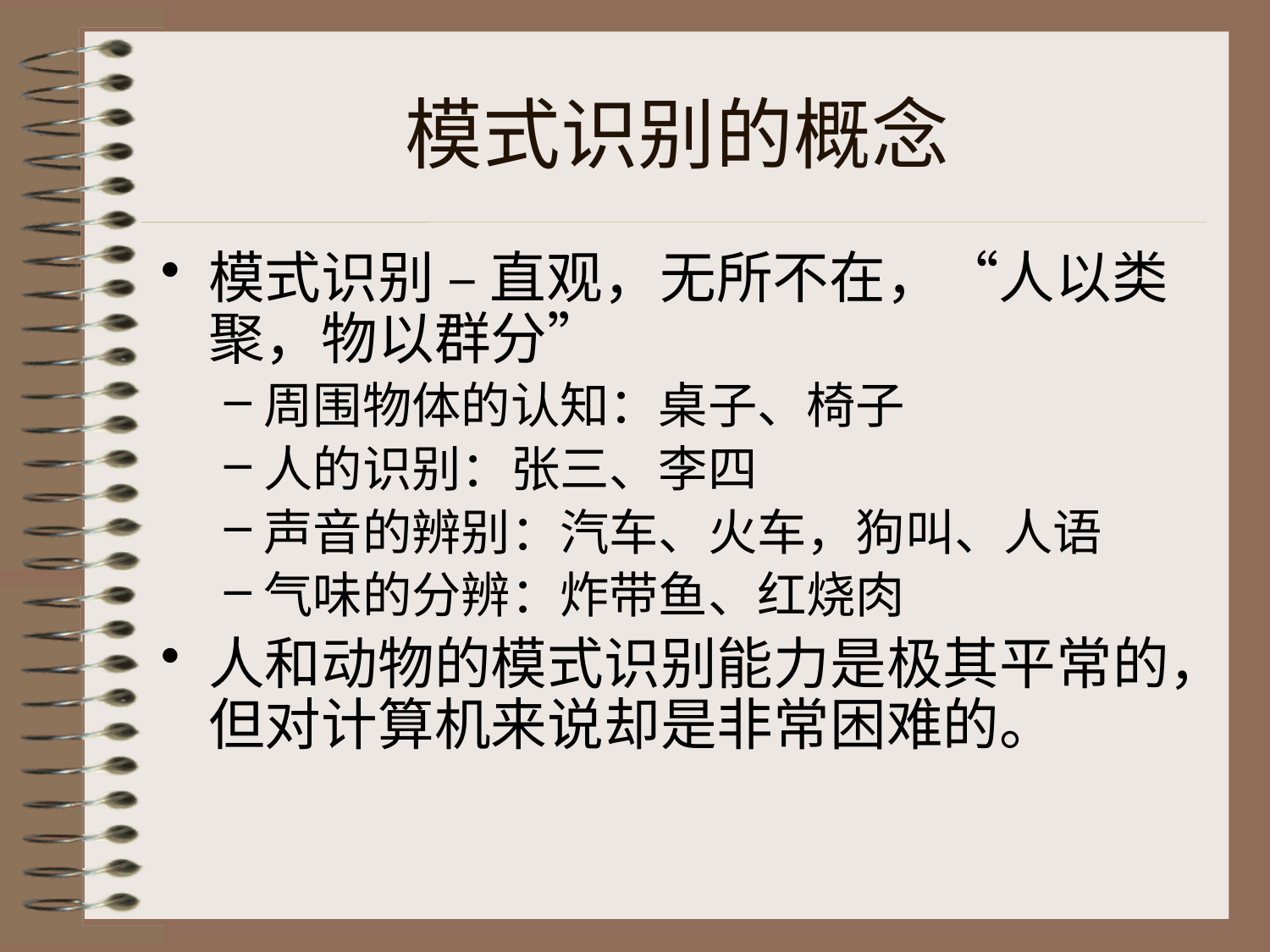

# 模式识别的概念
模式识别 – 直观，无所不在，“人以类聚，物以群分”
周围物体的认知：桌子、椅子
人的识别：张三、李四
声音的辨别：汽车、火车，狗叫、人语
气味的分辨：炸带鱼、红烧肉
人和动物的模式识别能力是极其平常的，但对计算机来说却是非常困难的。